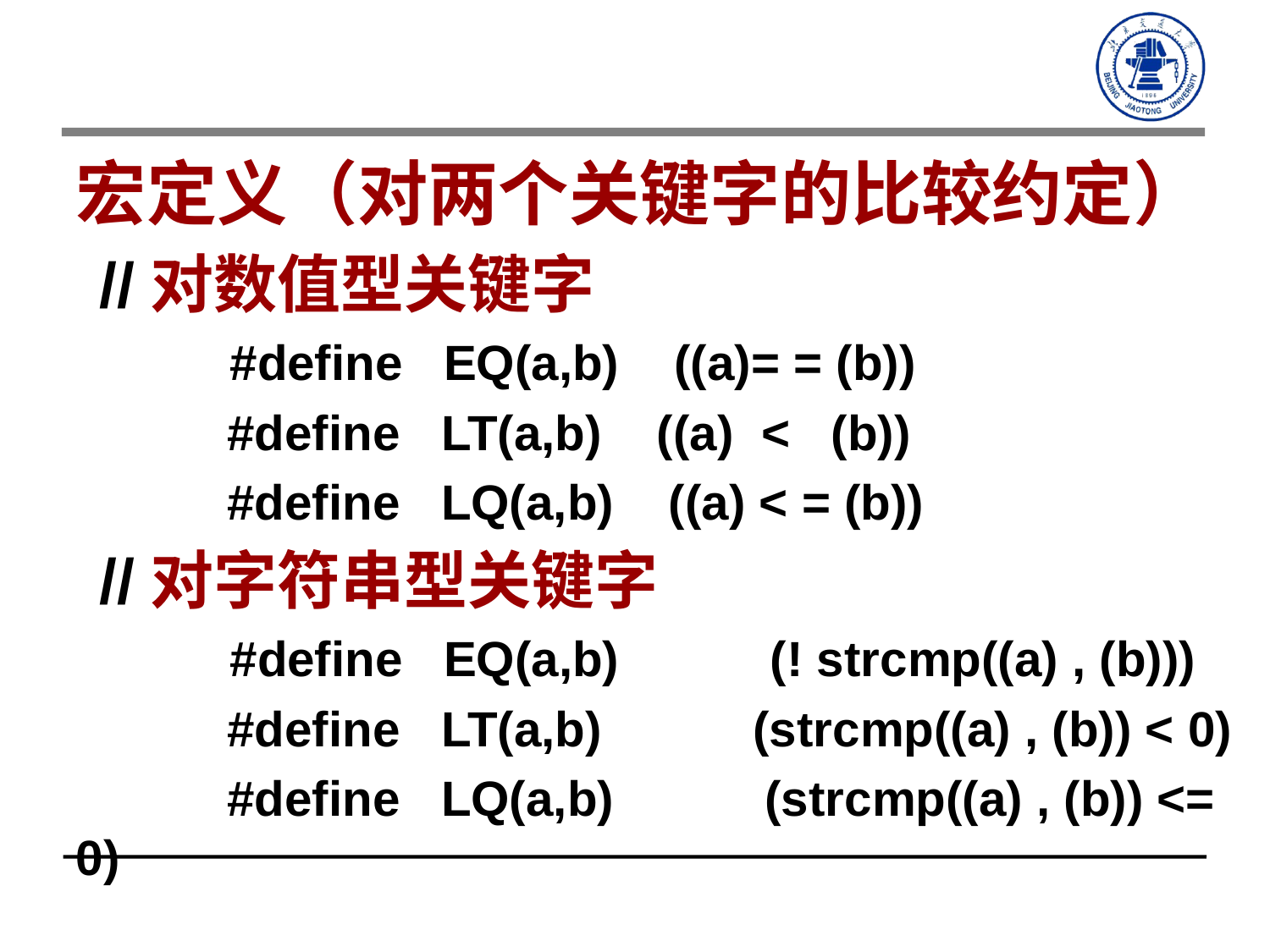

宏定义（对两个关键字的比较约定）
  //对数值型关键字
             #define   EQ(a,b)    ((a)= = (b))
           #define   LT(a,b)    ((a)  <   (b))
           #define   LQ(a,b)    ((a) < = (b))
  //对字符串型关键字
             #define   EQ(a,b)           (! strcmp((a) , (b)))
           #define   LT(a,b)           (strcmp((a) , (b)) < 0)
           #define   LQ(a,b)           (strcmp((a) , (b)) <= 0)